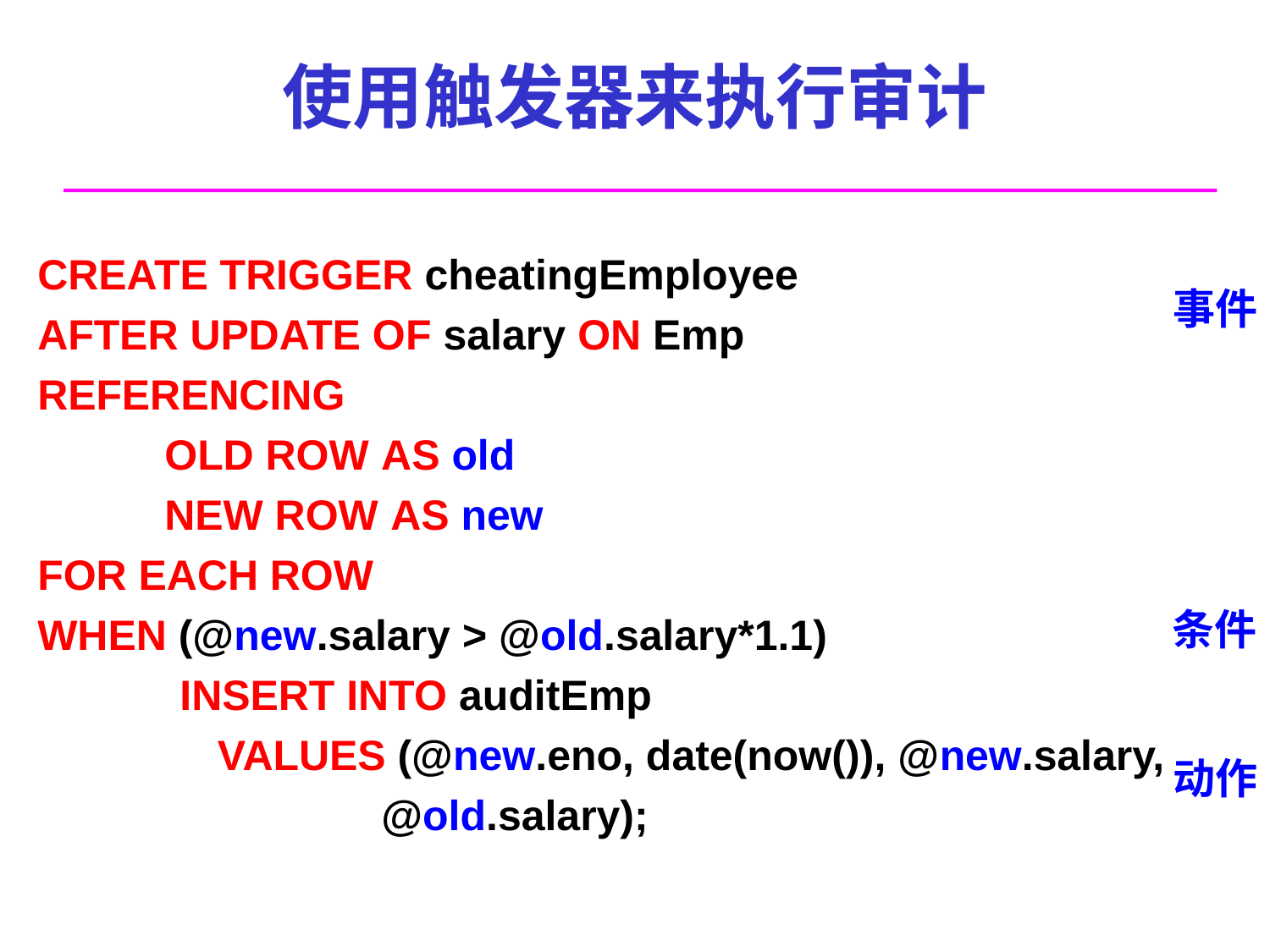

# 使用触发器来执行审计
CREATE TRIGGER cheatingEmployee
AFTER UPDATE OF salary ON Emp
REFERENCING
OLD ROW AS old
NEW ROW AS new
FOR EACH ROW
WHEN (@new.salary > @old.salary*1.1)
            INSERT INTO auditEmp
		VALUES (@new.eno, date(now()), @new.salary,
                             @old.salary);
事件
条件
动作